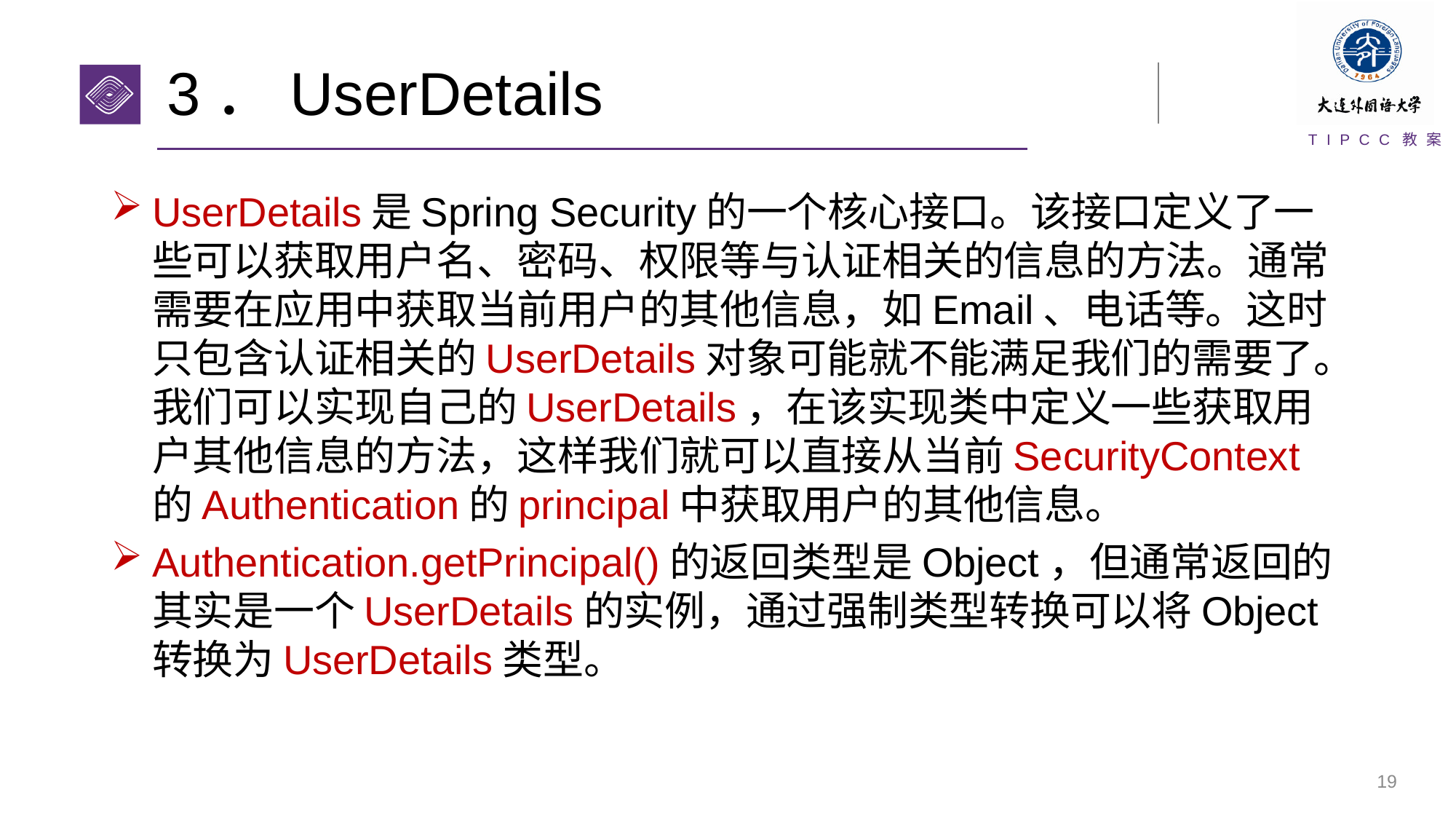

# 3．UserDetails
UserDetails是Spring Security的一个核心接口。该接口定义了一些可以获取用户名、密码、权限等与认证相关的信息的方法。通常需要在应用中获取当前用户的其他信息，如Email、电话等。这时只包含认证相关的UserDetails对象可能就不能满足我们的需要了。我们可以实现自己的UserDetails，在该实现类中定义一些获取用户其他信息的方法，这样我们就可以直接从当前SecurityContext的Authentication的principal中获取用户的其他信息。
Authentication.getPrincipal()的返回类型是Object，但通常返回的其实是一个UserDetails的实例，通过强制类型转换可以将Object转换为UserDetails类型。

19